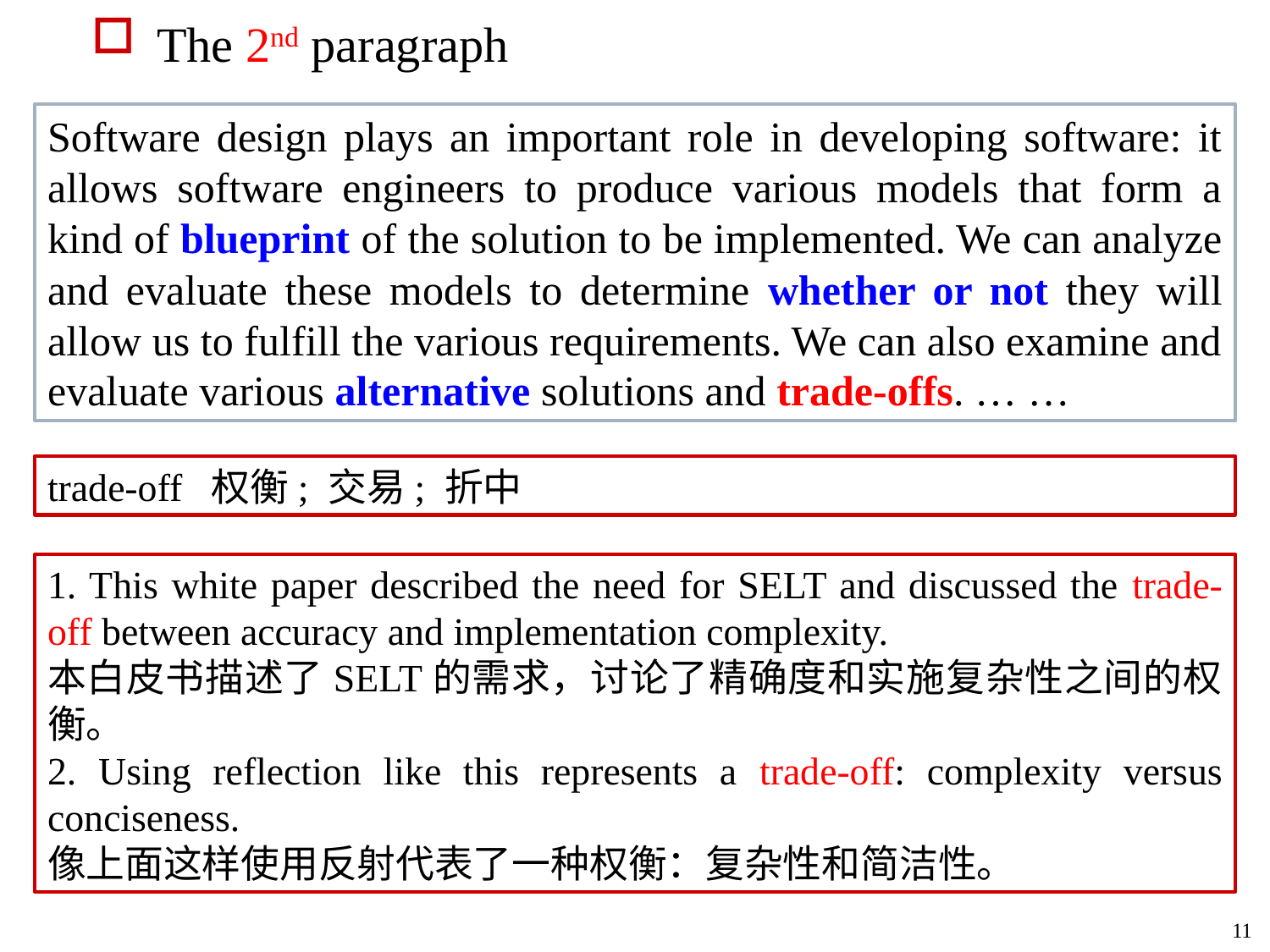

The 2nd paragraph
Software design plays an important role in developing software: it allows software engineers to produce various models that form a kind of blueprint of the solution to be implemented. We can analyze and evaluate these models to determine whether or not they will allow us to fulfill the various requirements. We can also examine and evaluate various alternative solutions and trade-offs. … …
trade-off  权衡; 交易; 折中
1. This white paper described the need for SELT and discussed the trade-off between accuracy and implementation complexity.
本白皮书描述了SELT的需求，讨论了精确度和实施复杂性之间的权衡。
2. Using reflection like this represents a trade-off: complexity versus conciseness.
像上面这样使用反射代表了一种权衡：复杂性和简洁性。
11